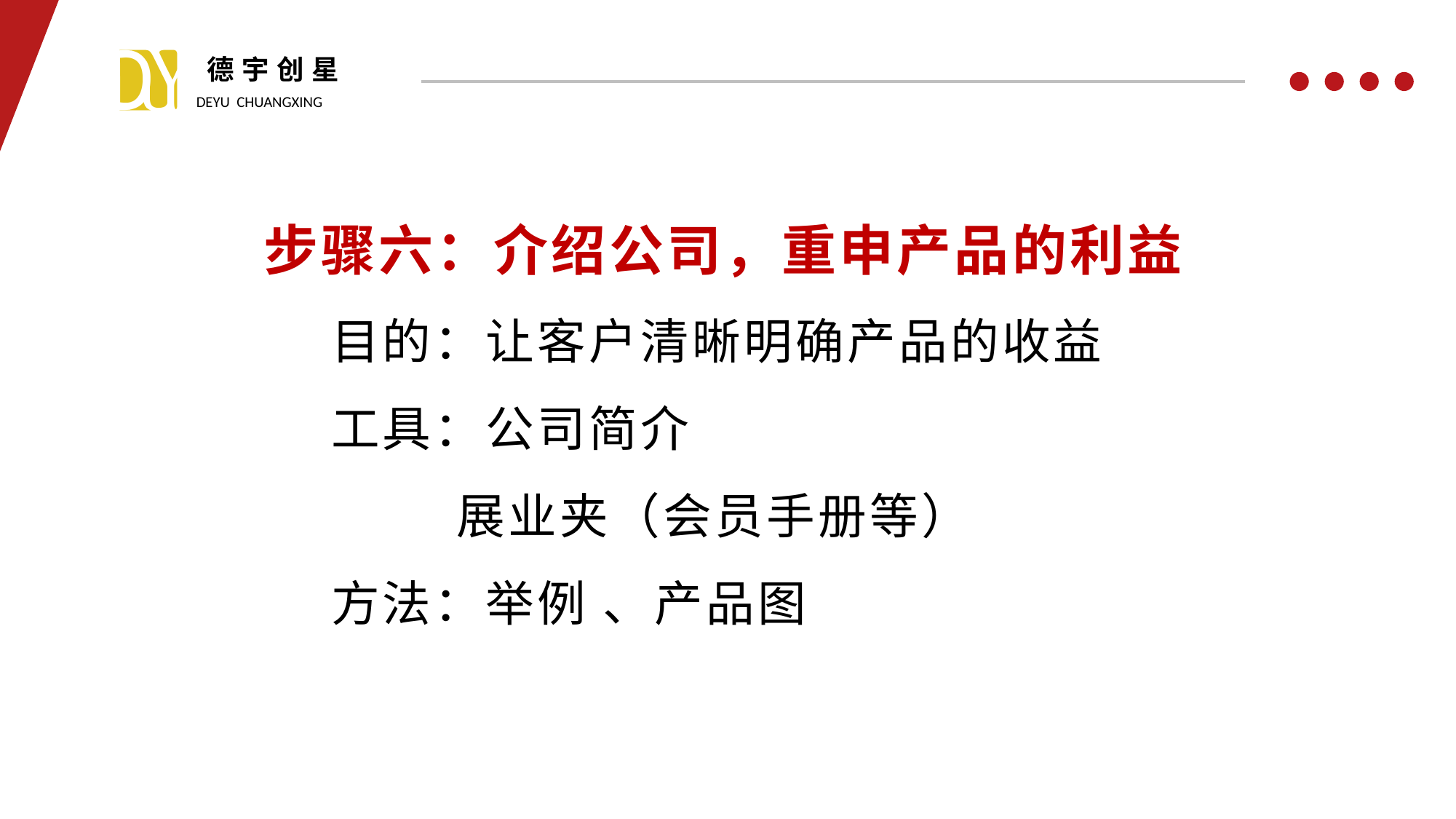

步骤六：介绍公司，重申产品的利益
    目的：让客户清晰明确产品的收益
    工具：公司简介
             展业夹（会员手册等）
    方法：举例 、产品图